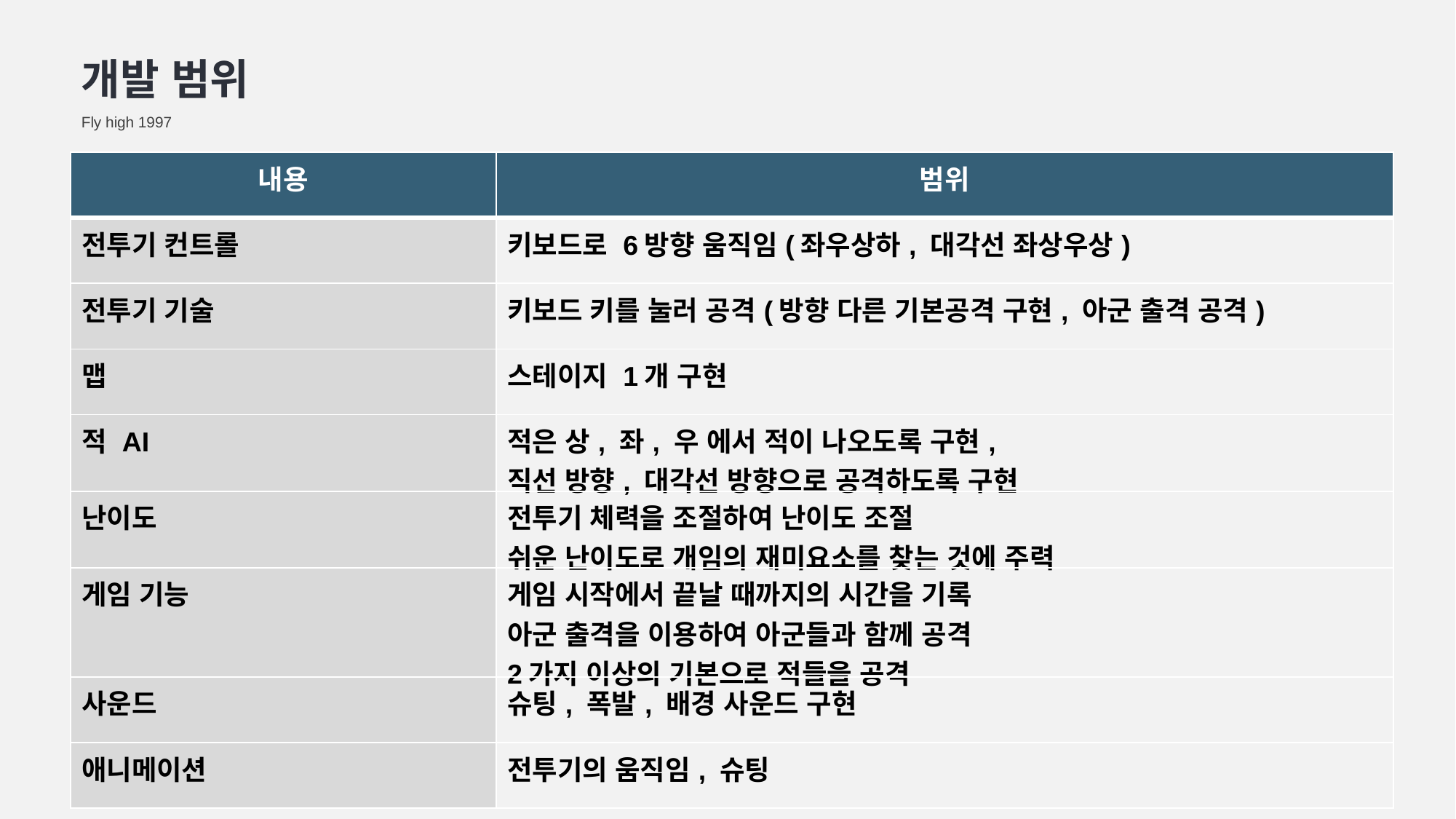

개발 범위
Fly high 1997
| 내용 | 범위 |
| --- | --- |
| 전투기 컨트롤 | 키보드로 6방향 움직임(좌우상하, 대각선 좌상우상) |
| 전투기 기술 | 키보드 키를 눌러 공격(방향 다른 기본공격 구현, 아군 출격 공격) |
| 맵 | 스테이지 1개 구현 |
| 적 AI | 적은 상, 좌, 우 에서 적이 나오도록 구현, 직선 방향, 대각선 방향으로 공격하도록 구현 |
| 난이도 | 전투기 체력을 조절하여 난이도 조절 쉬운 난이도로 개임의 재미요소를 찾는 것에 주력 |
| 게임 기능 | 게임 시작에서 끝날 때까지의 시간을 기록 아군 출격을 이용하여 아군들과 함께 공격 2가지 이상의 기본으로 적들을 공격 |
| 사운드 | 슈팅, 폭발, 배경 사운드 구현 |
| 애니메이션 | 전투기의 움직임, 슈팅 |